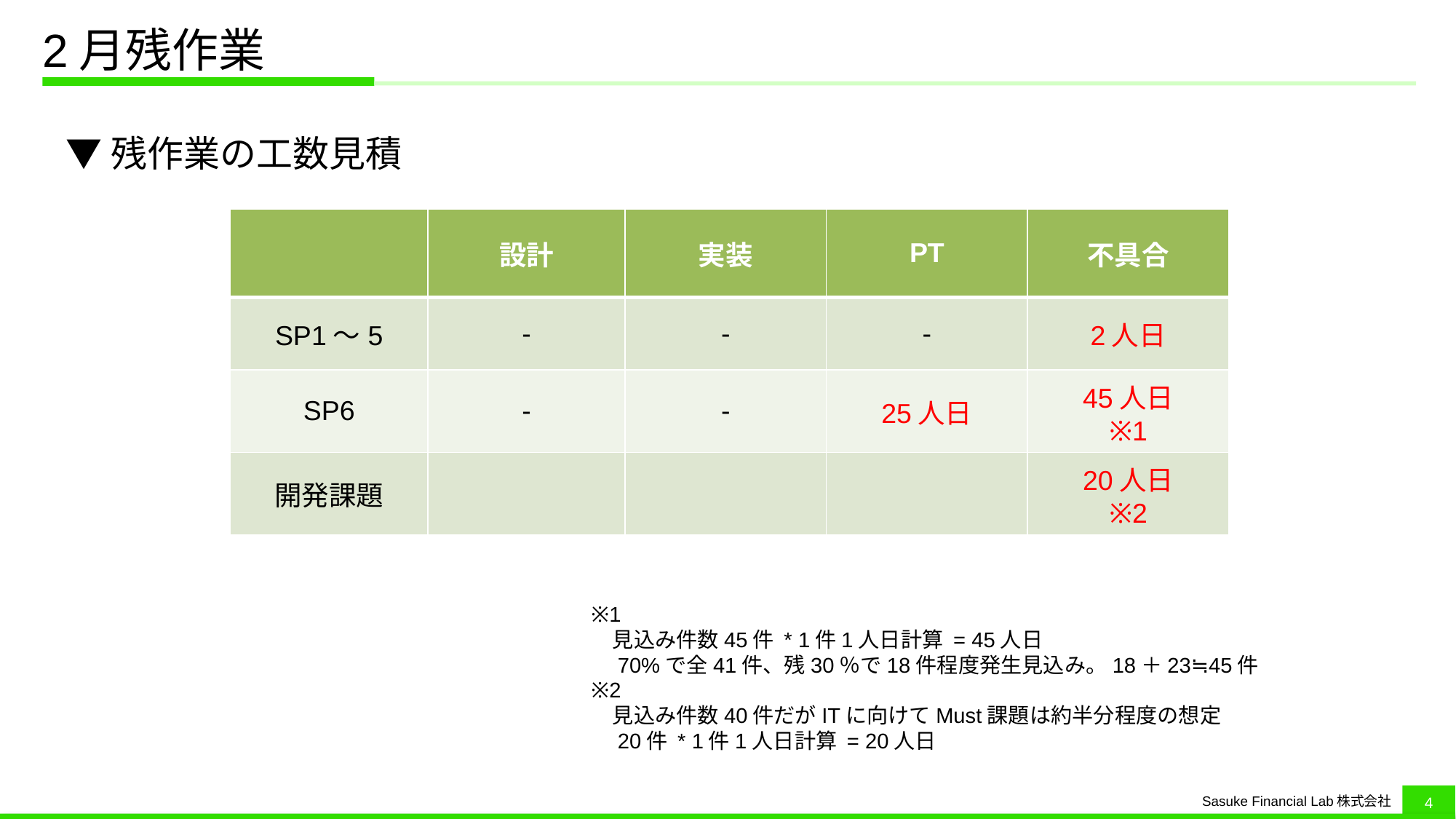

# 2月残作業
▼残作業の工数見積
|  | 設計 | 実装 | PT | 不具合 |
| --- | --- | --- | --- | --- |
| SP1〜5 | - | - | - | 2人日 |
| SP6 | - | - | 25人日 | 45人日 ※1 |
| 開発課題 |  |  |  | 20人日 ※2 |
※1
　見込み件数45件 * 1件1人日計算 = 45人日
　70%で全41件、残30％で18件程度発生見込み。18＋23≒45件
※2
　見込み件数40件だがITに向けてMust課題は約半分程度の想定
　20件 * 1件1人日計算 = 20人日
4
Sasuke Financial Lab株式会社